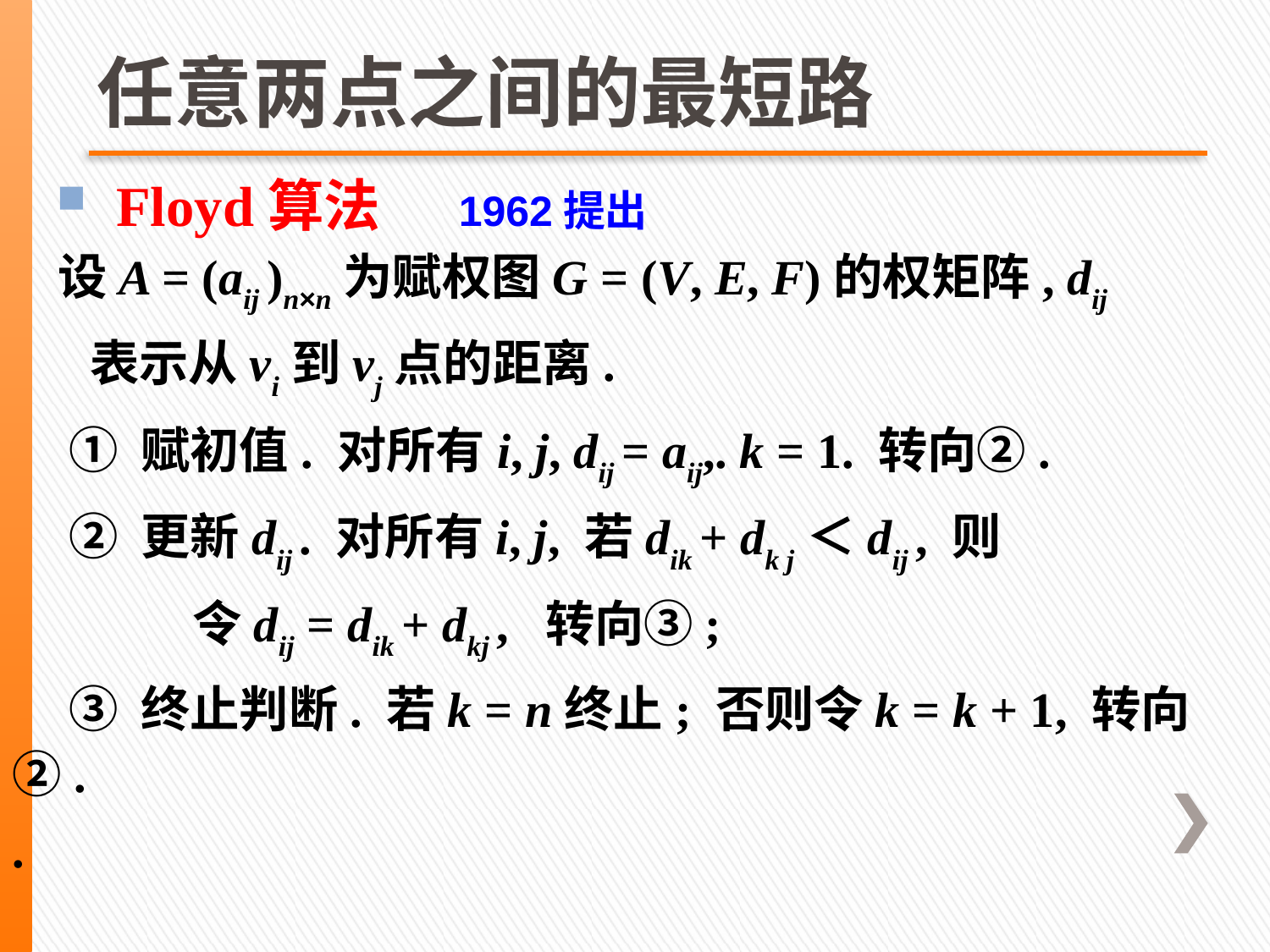

# 任意两点之间的最短路
  Floyd算法     1962提出
   设A = (aij )n×n为赋权图G = (V, E, F)的权矩阵, dij
          表示从vi到vj点的距离.
     ① 赋初值. 对所有i, j, dij = aij,. k = 1. 转向②.
     ② 更新dij . 对所有i, j, 若dik + dk j＜dij , 则
               令dij = dik + dkj ,  转向③;
     ③ 终止判断. 若k = n终止; 否则令k = k + 1, 转向②.
.